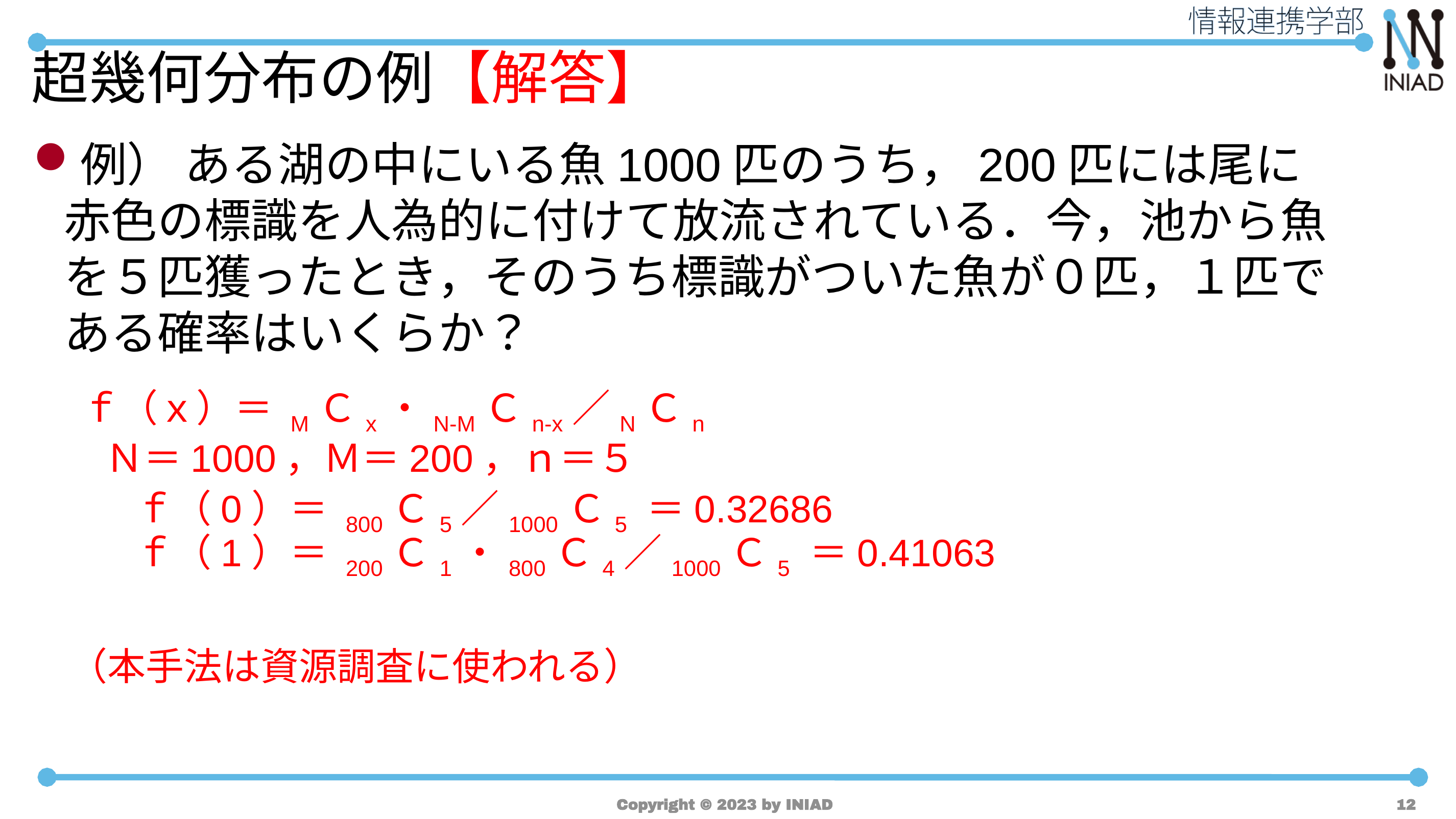

# 超幾何分布の例【解答】
例） ある湖の中にいる魚1000匹のうち，200匹には尾に赤色の標識を人為的に付けて放流されている．今，池から魚を５匹獲ったとき，そのうち標識がついた魚が０匹，１匹である確率はいくらか？
ｆ（ｘ）＝ MＣx・N-MＣn-x／NＣn
Ｎ＝1000，Ｍ＝200，ｎ＝５
ｆ（0）＝ 800Ｃ5／1000Ｃ5 ＝0.32686
ｆ（1）＝ 200Ｃ1・800Ｃ4／1000Ｃ5 ＝0.41063
（本手法は資源調査に使われる）
Copyright © 2023 by INIAD
12